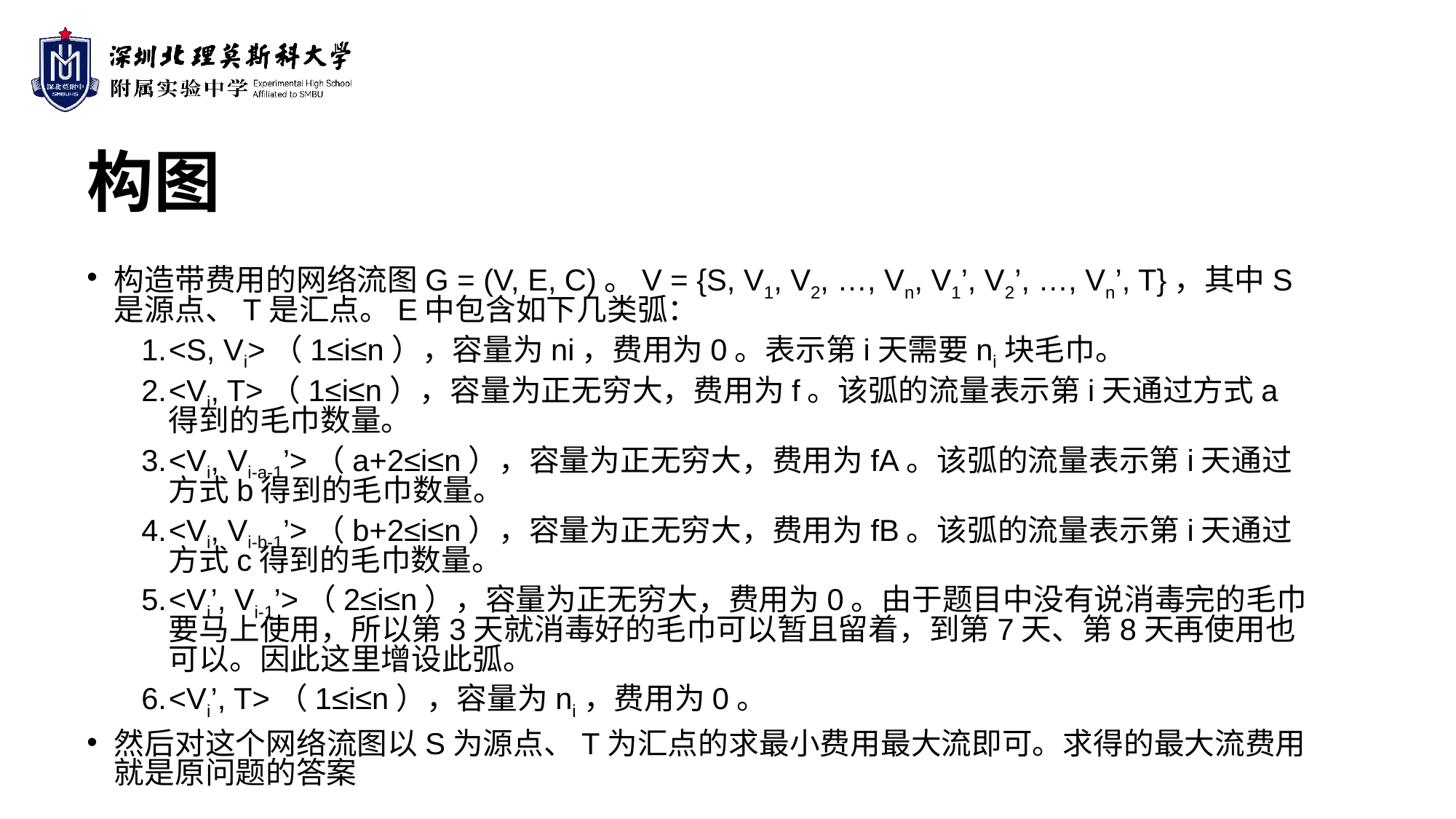

构图
构造带费用的网络流图G = (V, E, C)。V = {S, V1, V2, …, Vn, V1’, V2’, …, Vn’, T}，其中S是源点、T是汇点。E中包含如下几类弧：
<S, Vi>（1≤i≤n），容量为ni，费用为0。表示第i天需要ni块毛巾。
<Vi, T>（1≤i≤n），容量为正无穷大，费用为f。该弧的流量表示第i天通过方式a得到的毛巾数量。
<Vi, Vi-a-1’>（a+2≤i≤n），容量为正无穷大，费用为fA。该弧的流量表示第i天通过方式b得到的毛巾数量。
<Vi, Vi-b-1’>（b+2≤i≤n），容量为正无穷大，费用为fB。该弧的流量表示第i天通过方式c得到的毛巾数量。
<Vi’, Vi-1’>（2≤i≤n），容量为正无穷大，费用为0。由于题目中没有说消毒完的毛巾要马上使用，所以第3天就消毒好的毛巾可以暂且留着，到第7天、第8天再使用也可以。因此这里增设此弧。
<Vi’, T>（1≤i≤n），容量为ni，费用为0。
然后对这个网络流图以S为源点、T为汇点的求最小费用最大流即可。求得的最大流费用就是原问题的答案